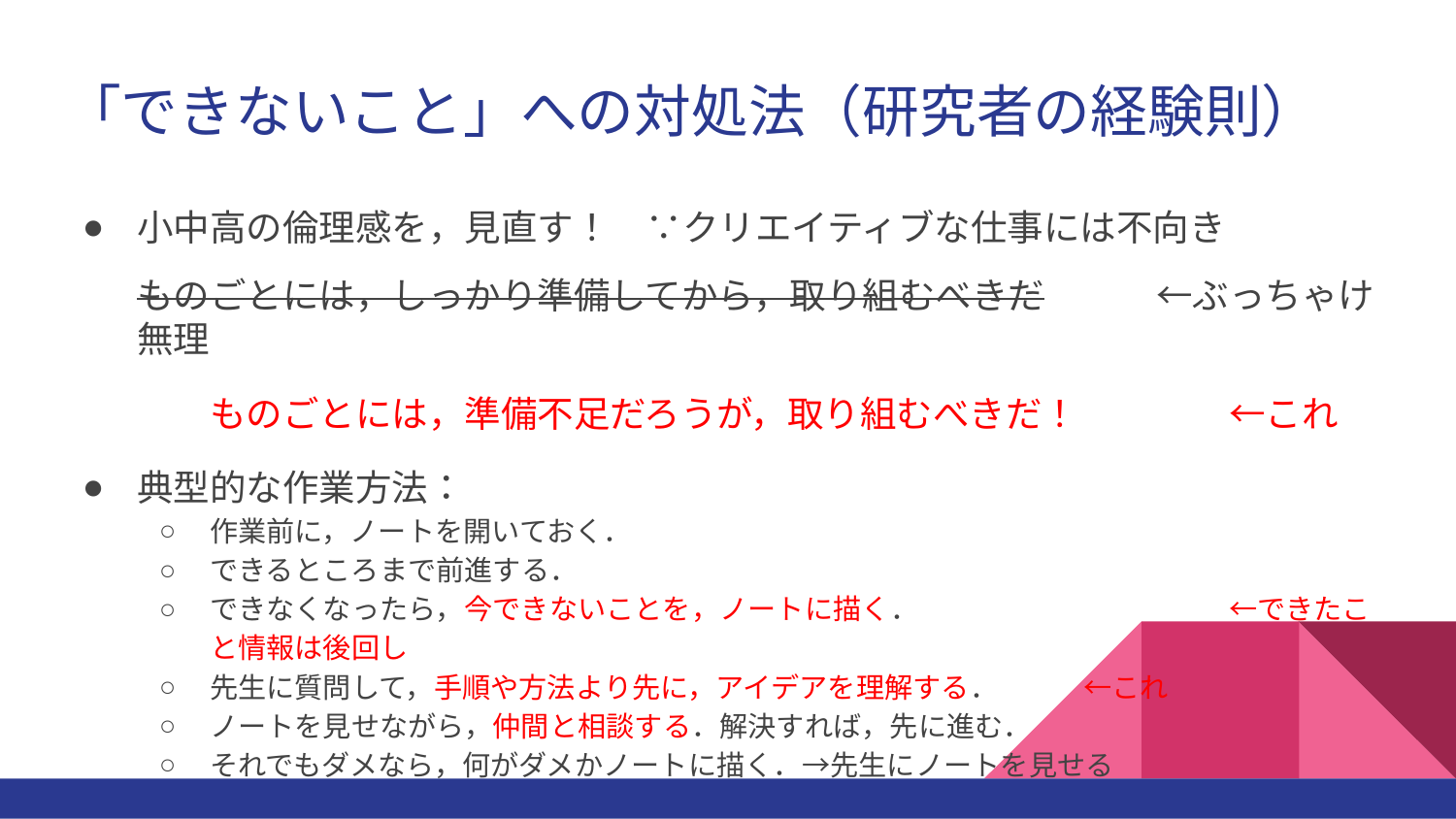

# 「できないこと」への対処法（研究者の経験則）
小中高の倫理感を，見直す！　∵クリエイティブな仕事には不向き
ものごとには，しっかり準備してから，取り組むべきだ　	←ぶっちゃけ無理
	ものごとには，準備不足だろうが，取り組むべきだ！		←これ
典型的な作業方法：
作業前に，ノートを開いておく．
できるところまで前進する．
できなくなったら，今できないことを，ノートに描く．			←できたこと情報は後回し
先生に質問して，手順や方法より先に，アイデアを理解する．	←これ
ノートを見せながら，仲間と相談する．解決すれば，先に進む．
それでもダメなら，何がダメかノートに描く．→先生にノートを見せる